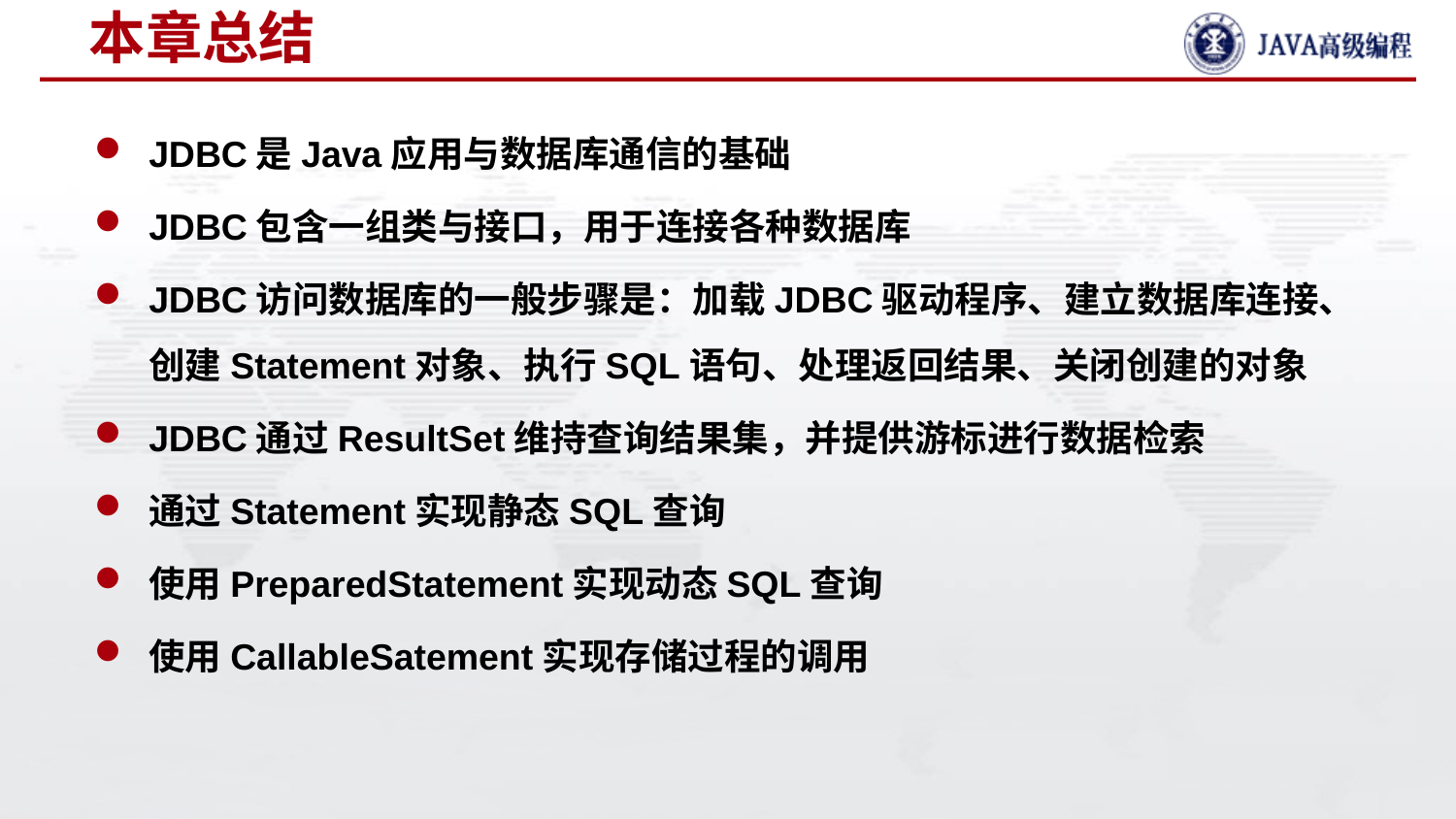

# 本章总结
JDBC是Java应用与数据库通信的基础
JDBC包含一组类与接口，用于连接各种数据库
JDBC访问数据库的一般步骤是：加载JDBC驱动程序、建立数据库连接、创建Statement对象、执行SQL语句、处理返回结果、关闭创建的对象
JDBC通过ResultSet维持查询结果集，并提供游标进行数据检索
通过Statement实现静态SQL查询
使用PreparedStatement实现动态SQL查询
使用CallableSatement实现存储过程的调用